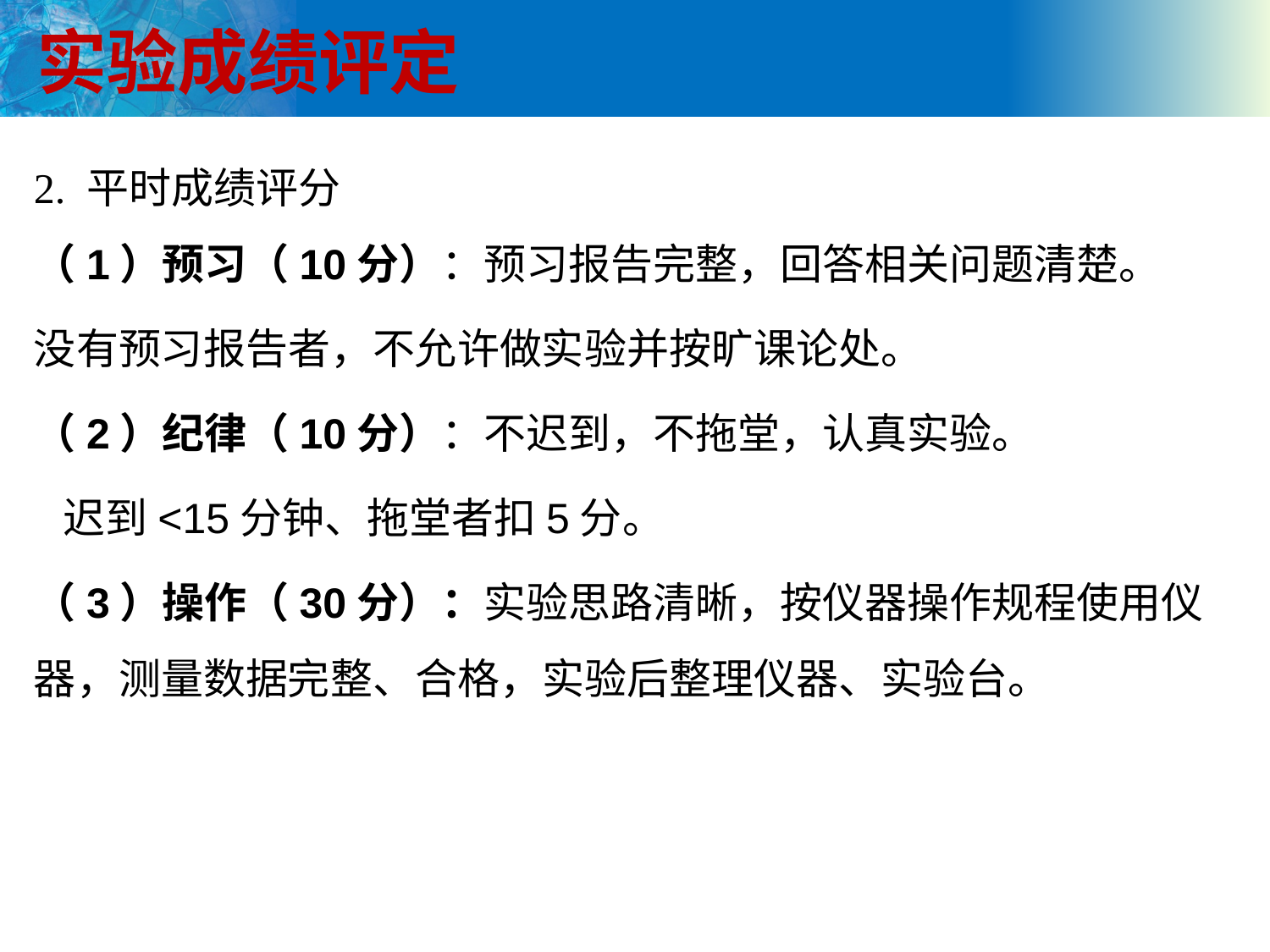

# 实验成绩评定
2. 平时成绩评分
（1）预习（10分）：预习报告完整，回答相关问题清楚。
没有预习报告者，不允许做实验并按旷课论处。
（2）纪律（10分）：不迟到，不拖堂，认真实验。
  迟到<15分钟、拖堂者扣5分。
（3）操作（30分）：实验思路清晰，按仪器操作规程使用仪器，测量数据完整、合格，实验后整理仪器、实验台。

17